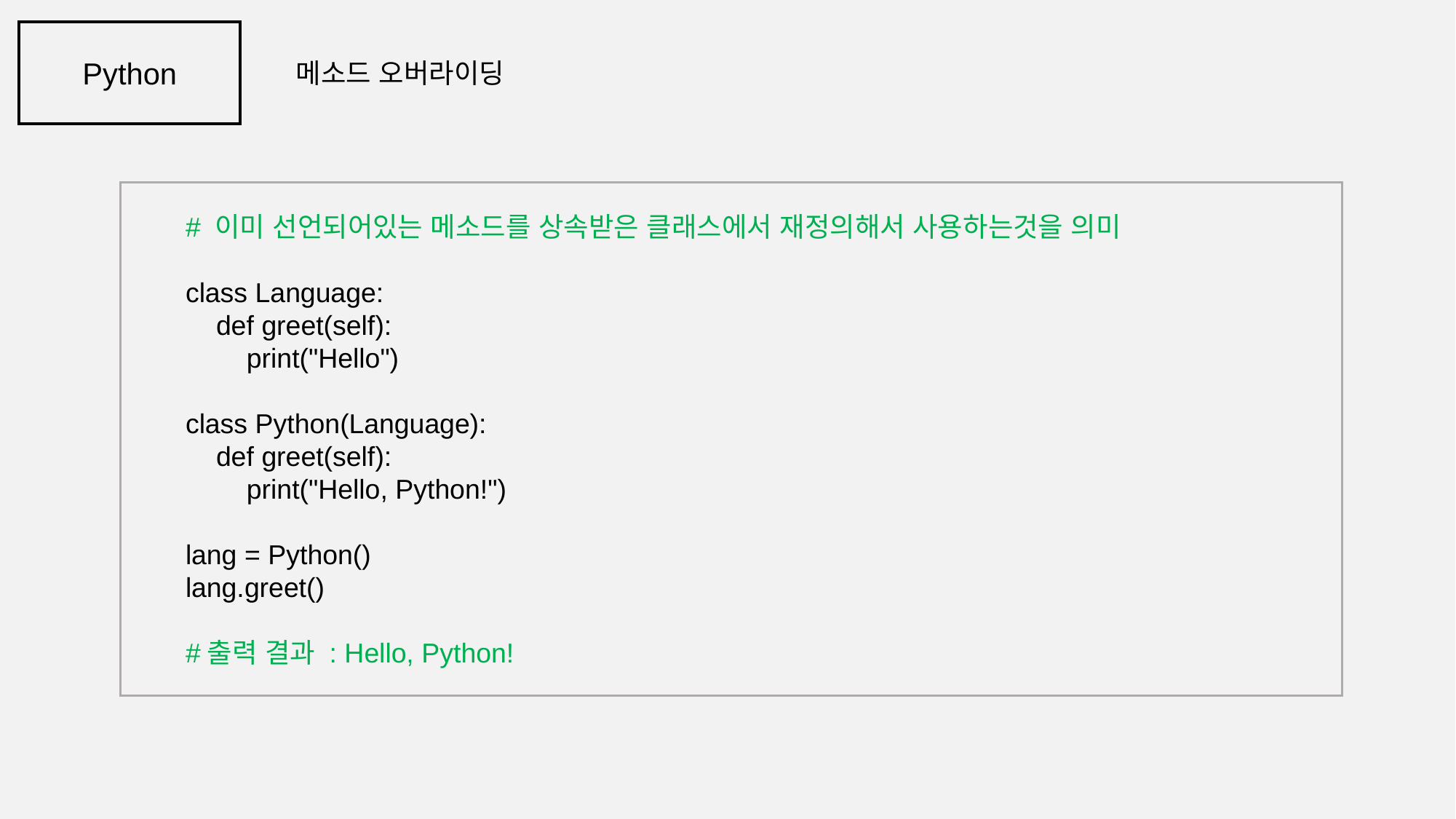

Python
메소드 오버라이딩
# 이미 선언되어있는 메소드를 상속받은 클래스에서 재정의해서 사용하는것을 의미

class Language:
    def greet(self):
        print("Hello")

class Python(Language):
    def greet(self):
        print("Hello, Python!")

lang = Python()
lang.greet()

#출력 결과 : Hello, Python!
   '"